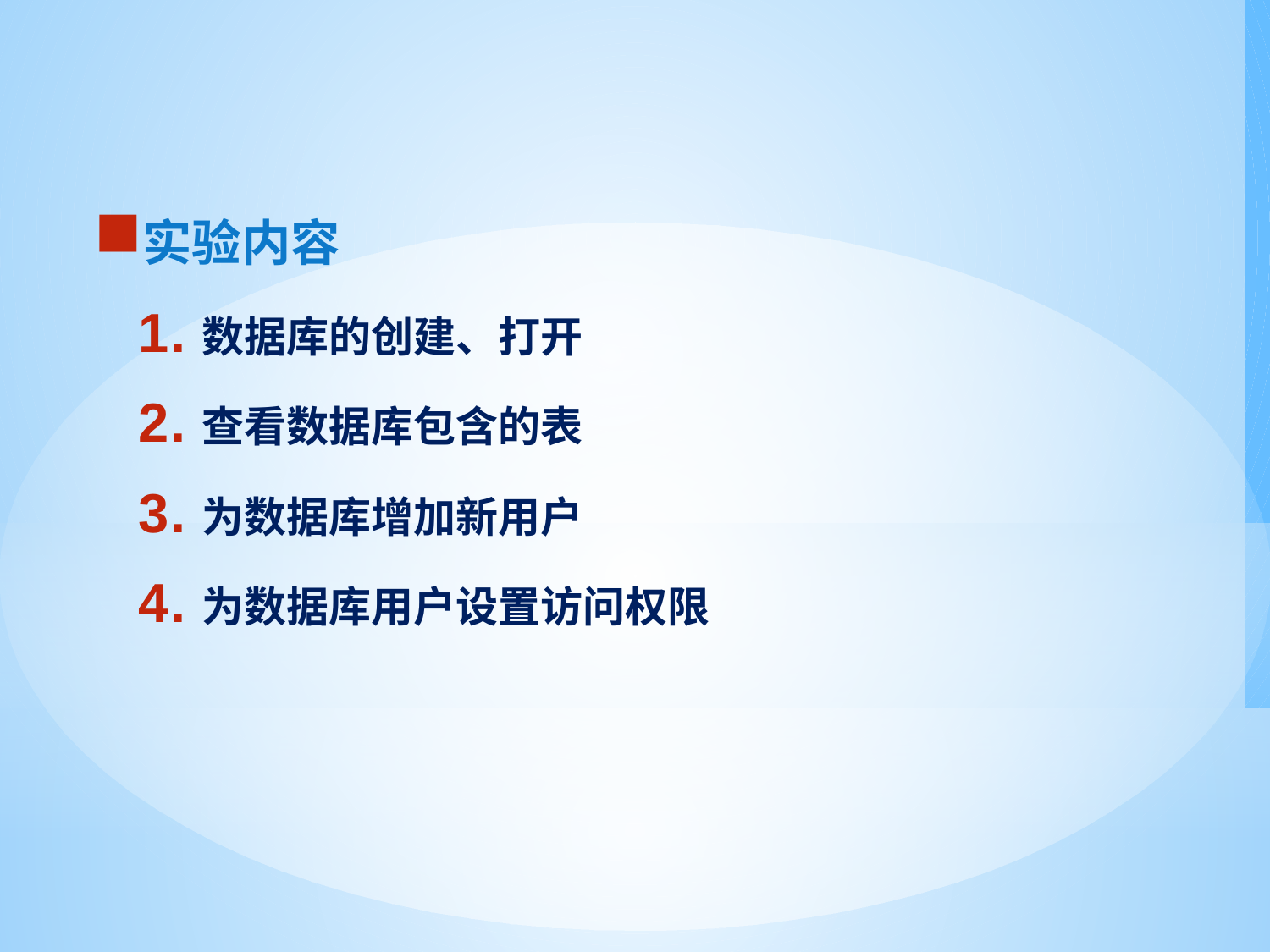

#
实验内容
数据库的创建、打开
查看数据库包含的表
为数据库增加新用户
为数据库用户设置访问权限